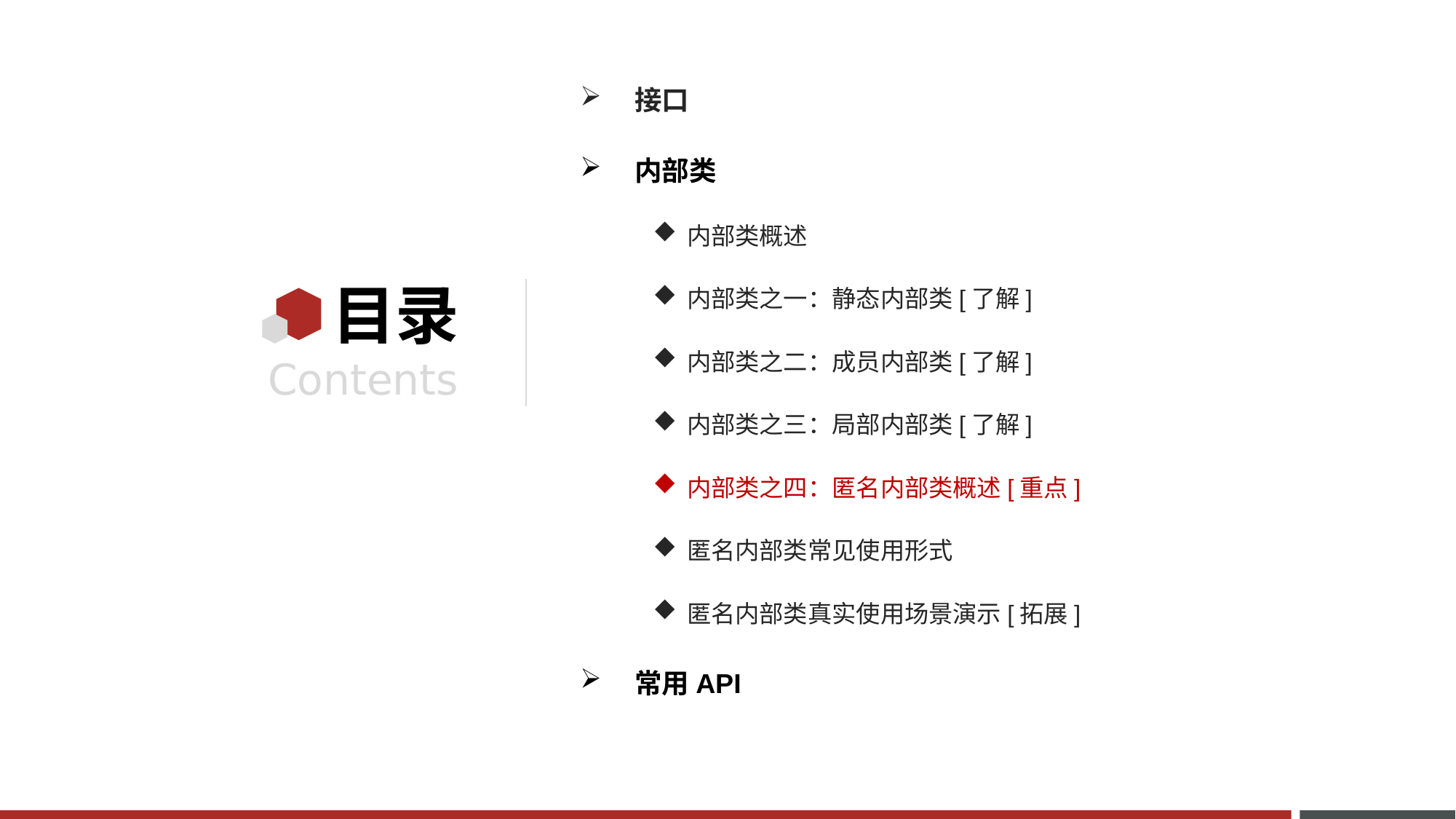

接口
内部类
内部类概述
内部类之一：静态内部类[了解]
内部类之二：成员内部类[了解]
内部类之三：局部内部类[了解]
内部类之四：匿名内部类概述[重点]
匿名内部类常见使用形式
匿名内部类真实使用场景演示[拓展]
常用API